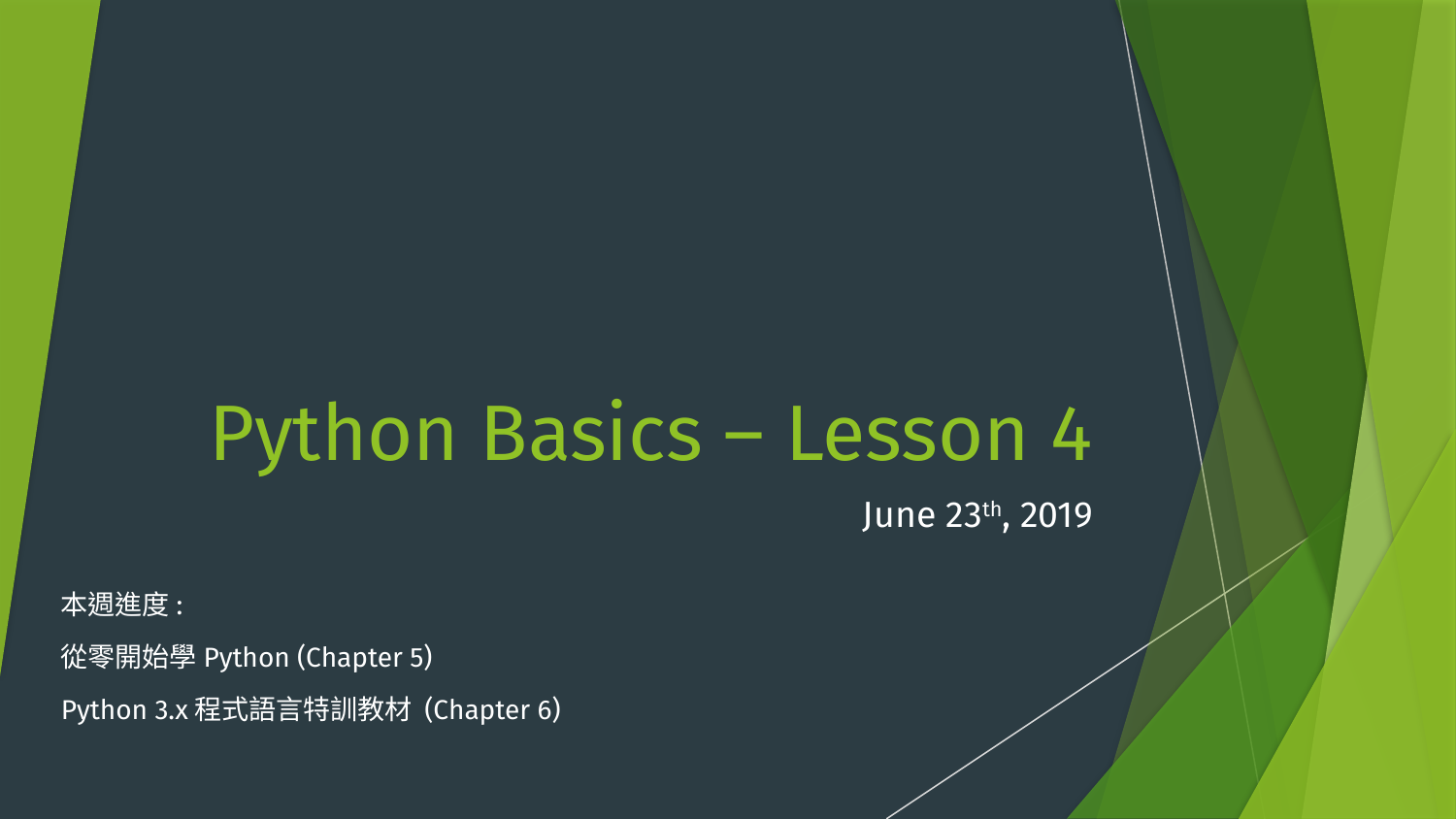

# Python Basics – Lesson 4
June 23th, 2019
本週進度:
從零開始學Python (Chapter 5)
Python 3.x程式語言特訓教材 (Chapter 6)